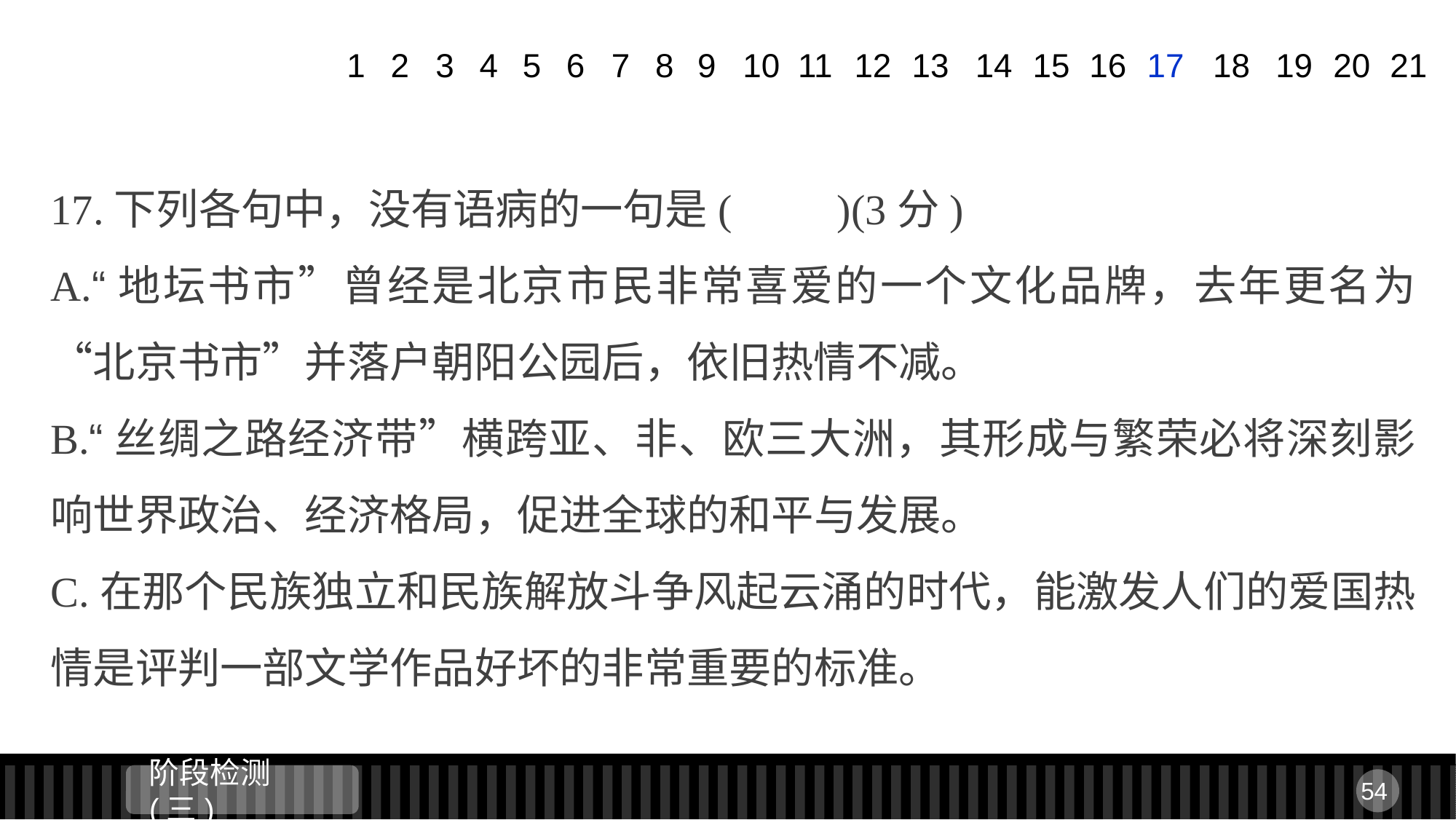

1
2
3
4
5
6
7
8
9
11
12
13
14
15
16
17
18
19
20
21
10
17.下列各句中，没有语病的一句是(　　)(3分)
A.“地坛书市”曾经是北京市民非常喜爱的一个文化品牌，去年更名为“北京书市”并落户朝阳公园后，依旧热情不减。
B.“丝绸之路经济带”横跨亚、非、欧三大洲，其形成与繁荣必将深刻影响世界政治、经济格局，促进全球的和平与发展。
C.在那个民族独立和民族解放斗争风起云涌的时代，能激发人们的爱国热情是评判一部文学作品好坏的非常重要的标准。